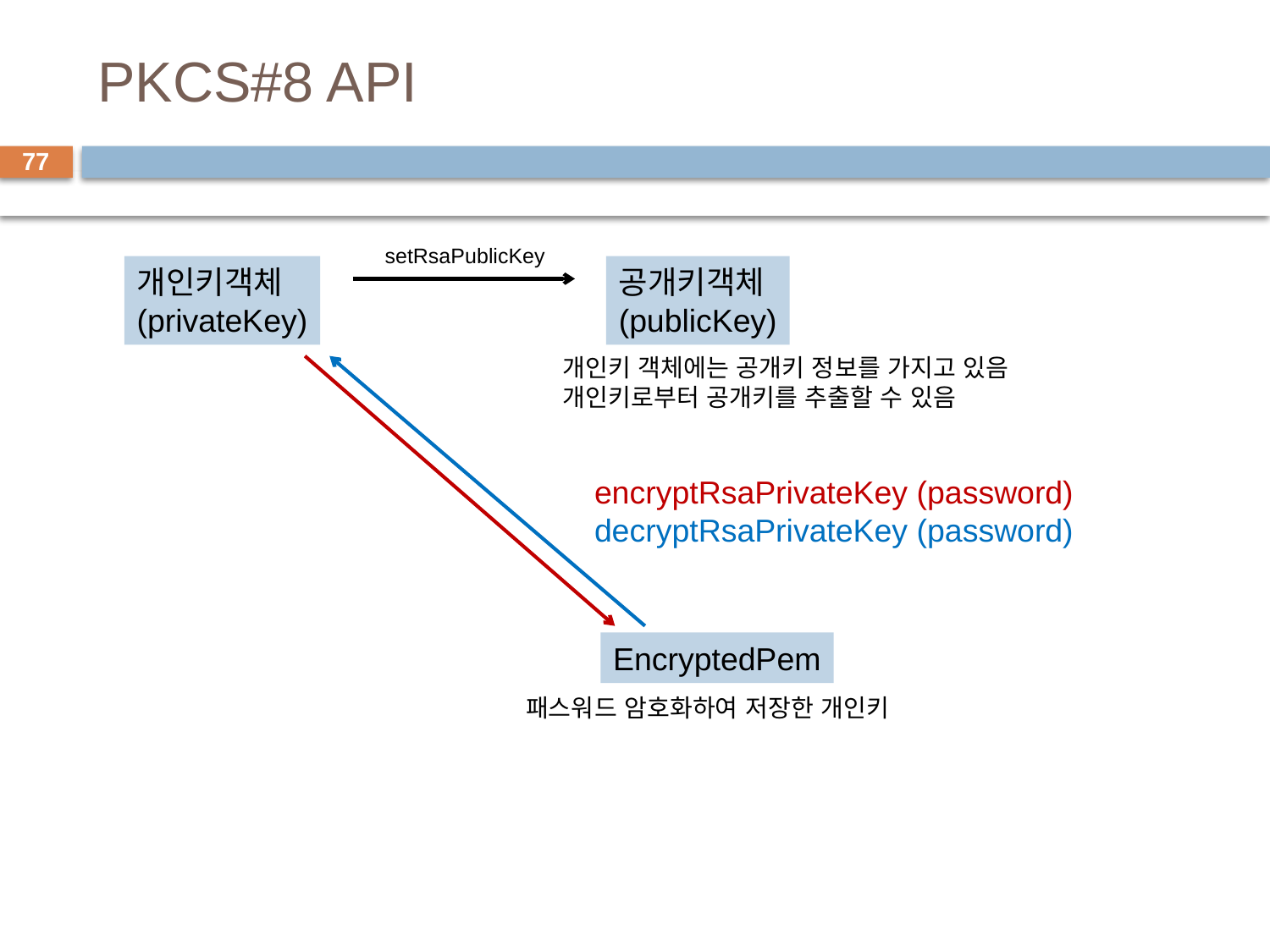

# PKCS#8 API
77
setRsaPublicKey
개인키객체
(privateKey)
공개키객체
(publicKey)
개인키 객체에는 공개키 정보를 가지고 있음
개인키로부터 공개키를 추출할 수 있음
encryptRsaPrivateKey (password)
decryptRsaPrivateKey (password)
EncryptedPem
패스워드 암호화하여 저장한 개인키